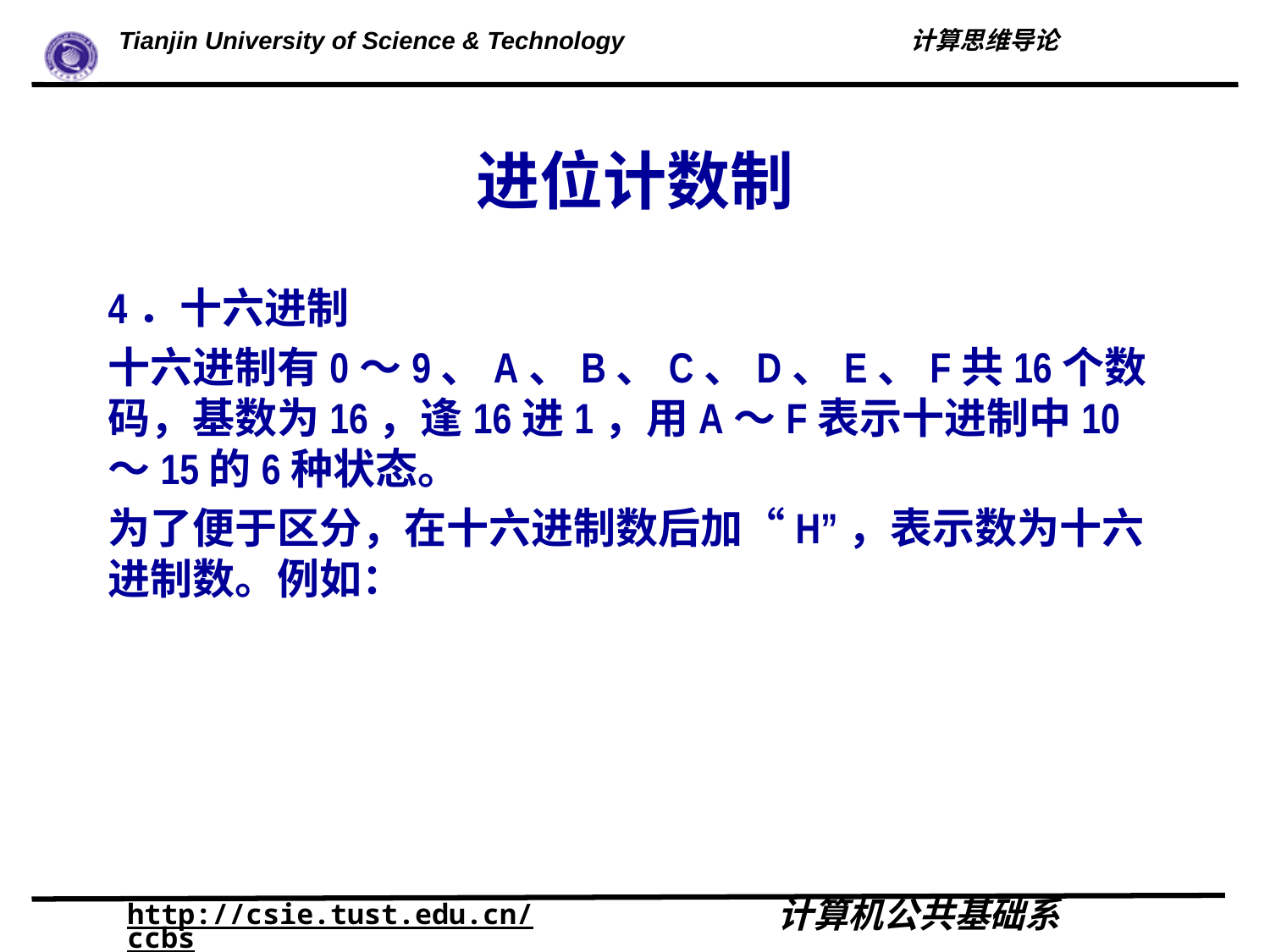

# 进位计数制
4．十六进制
十六进制有0～9、A、B、C、D、E、F共16个数码，基数为16，逢16进1，用A～F表示十进制中10～15的6种状态。
为了便于区分，在十六进制数后加“H”，表示数为十六进制数。例如：